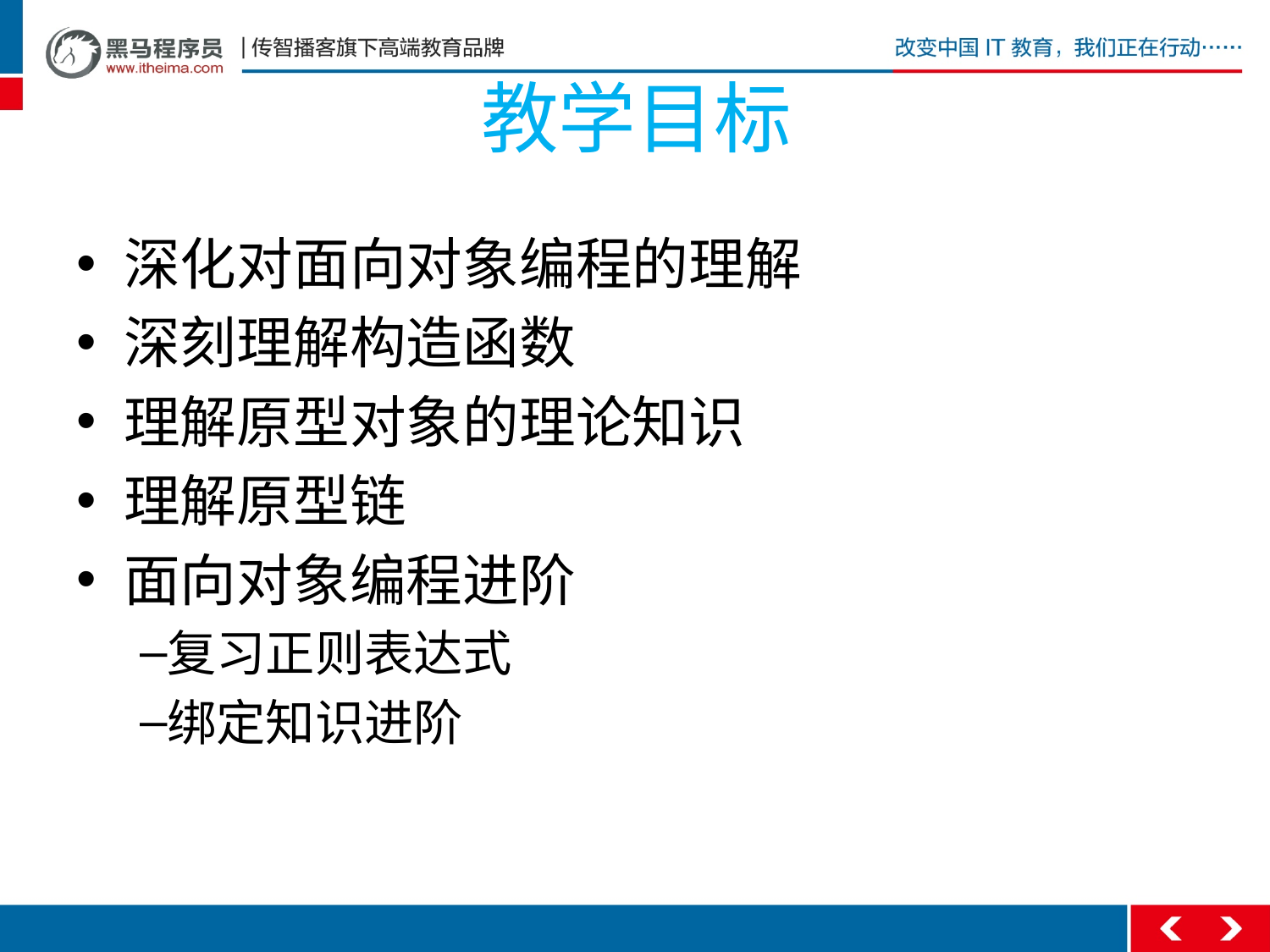

# 教学目标
深化对面向对象编程的理解
深刻理解构造函数
理解原型对象的理论知识
理解原型链
面向对象编程进阶
复习正则表达式
绑定知识进阶